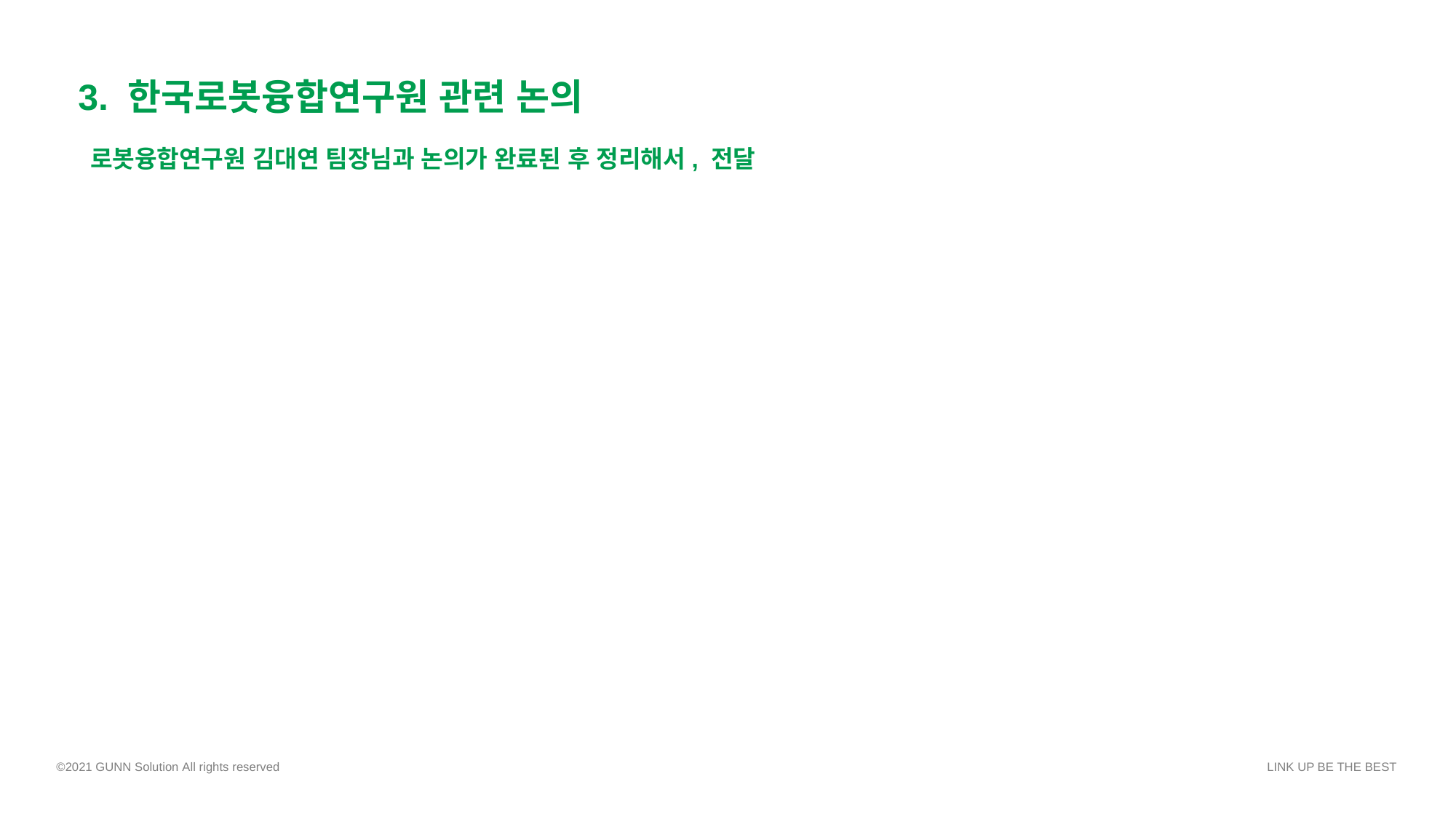

3. 한국로봇융합연구원 관련 논의
로봇융합연구원 김대연 팀장님과 논의가 완료된 후 정리해서, 전달